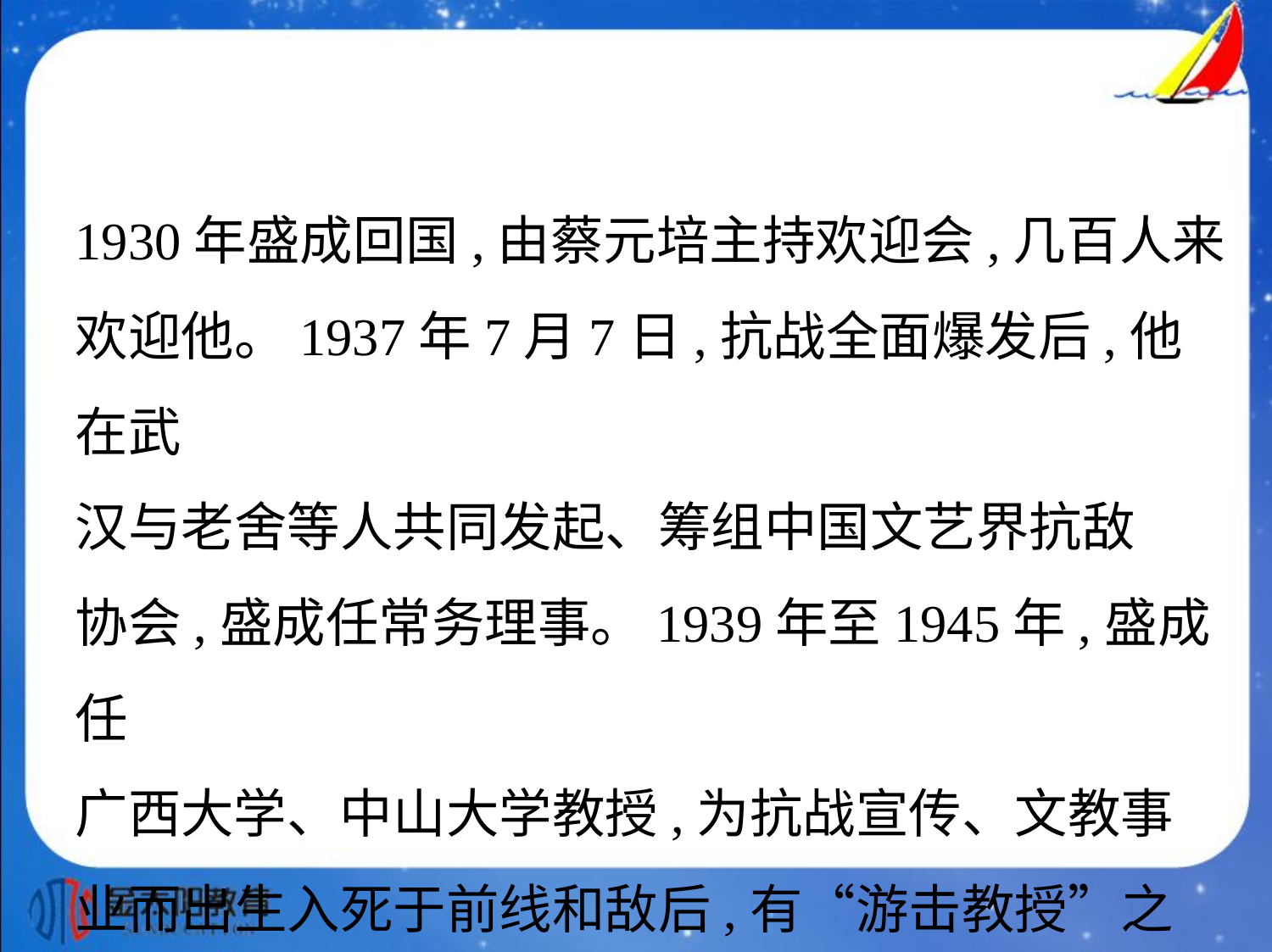

1930年盛成回国,由蔡元培主持欢迎会,几百人来
欢迎他。1937年7月7日,抗战全面爆发后,他在武
汉与老舍等人共同发起、筹组中国文艺界抗敌
协会,盛成任常务理事。1939年至1945年,盛成任
广西大学、中山大学教授,为抗战宣传、文教事
业而出生入死于前线和敌后,有“游击教授”之
称。